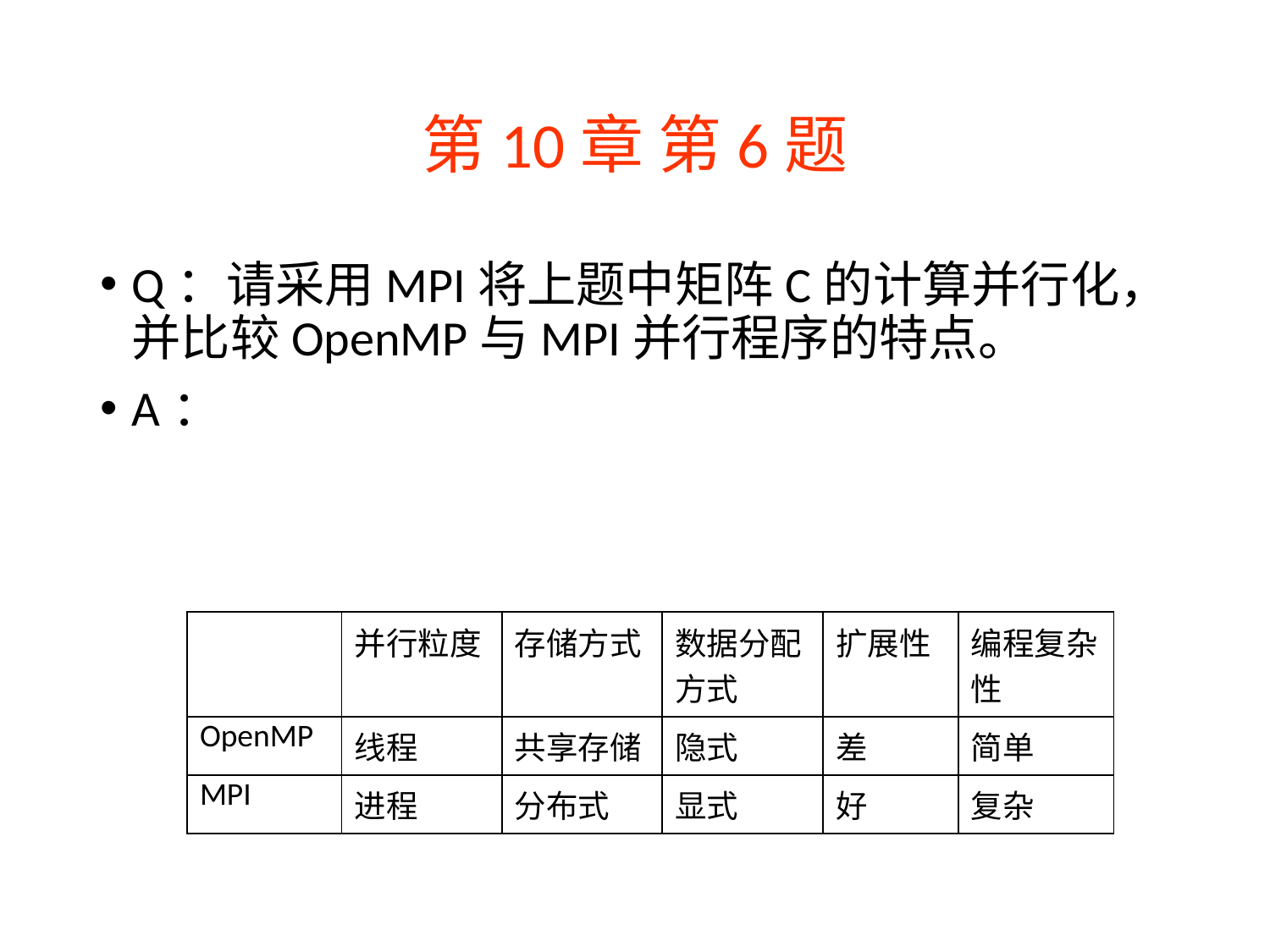

# 第10章 第6题
Q：请采用MPI将上题中矩阵C的计算并行化，并比较OpenMP与MPI并行程序的特点。
A：
|  | 并行粒度 | 存储方式 | 数据分配方式 | 扩展性 | 编程复杂性 |
| --- | --- | --- | --- | --- | --- |
| OpenMP | 线程 | 共享存储 | 隐式 | 差 | 简单 |
| MPI | 进程 | 分布式 | 显式 | 好 | 复杂 |